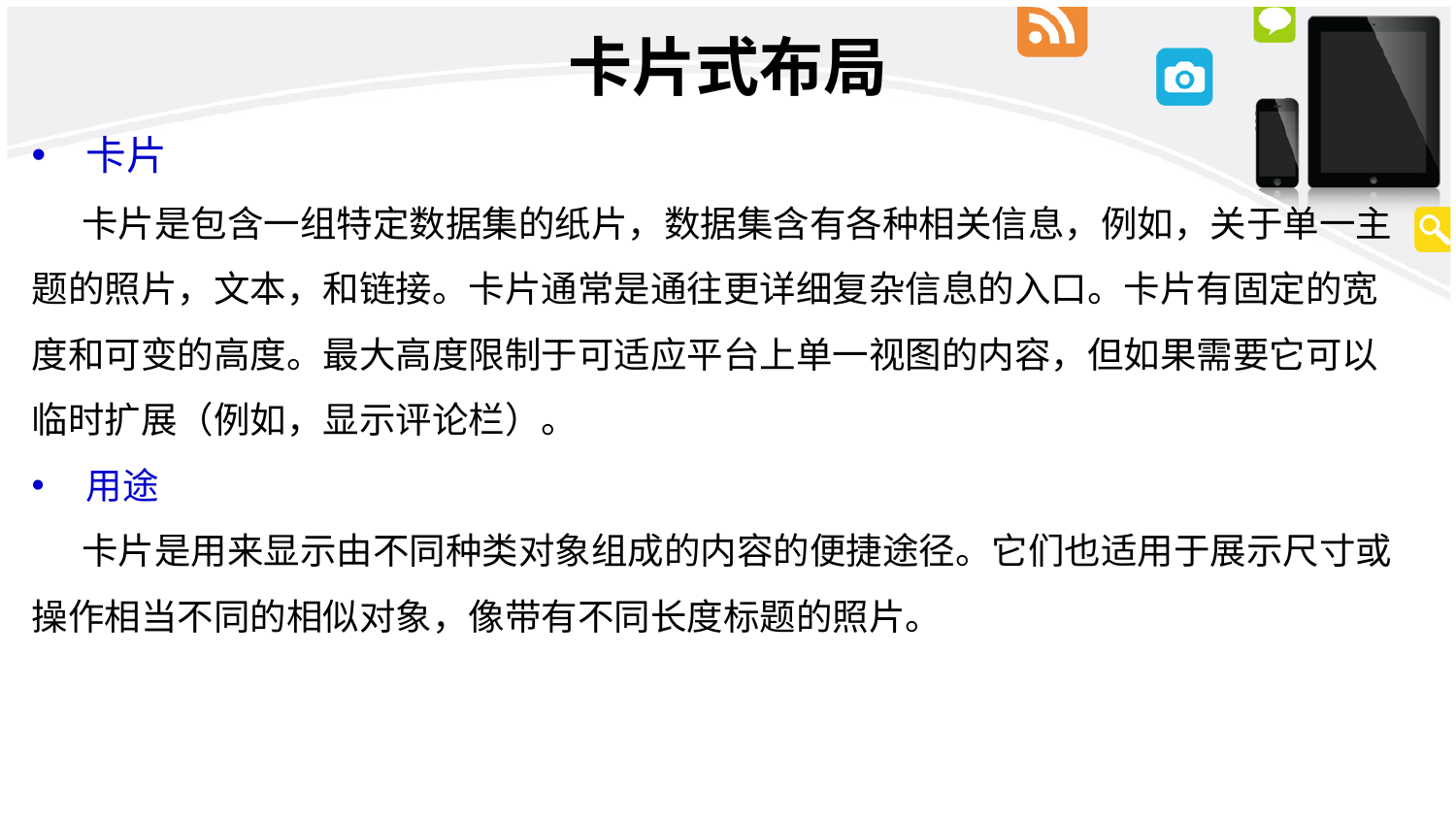

# 卡片式布局
卡片
     卡片是包含一组特定数据集的纸片，数据集含有各种相关信息，例如，关于单一主题的照片，文本，和链接。卡片通常是通往更详细复杂信息的入口。卡片有固定的宽度和可变的高度。最大高度限制于可适应平台上单一视图的内容，但如果需要它可以临时扩展（例如，显示评论栏）。
用途
     卡片是用来显示由不同种类对象组成的内容的便捷途径。它们也适用于展示尺寸或操作相当不同的相似对象，像带有不同长度标题的照片。